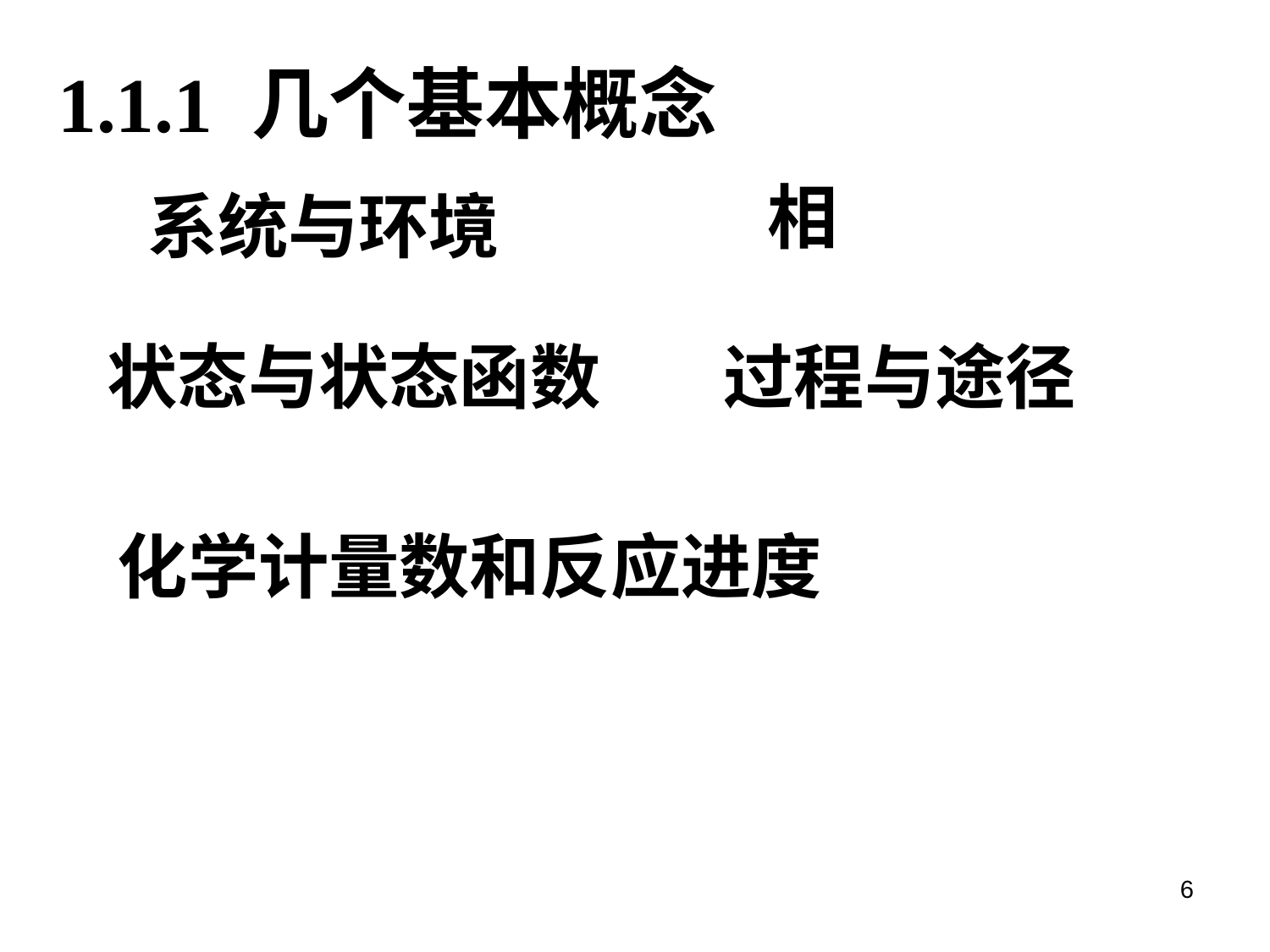

# 1.1.1 几个基本概念
相
系统与环境
状态与状态函数
过程与途径
化学计量数和反应进度
6